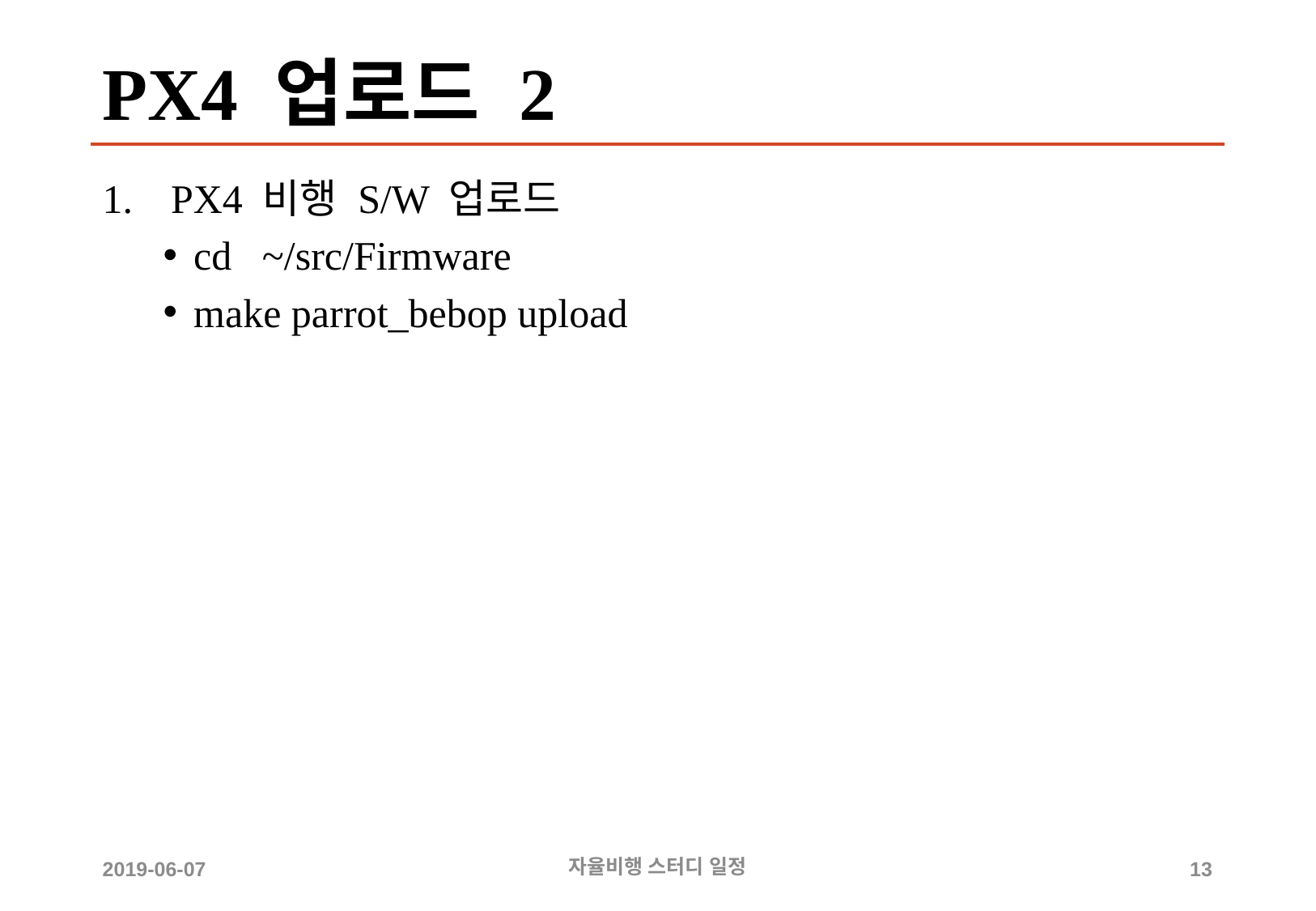

# PX4 업로드 2
PX4 비행 S/W 업로드
cd   ~/src/Firmware
make parrot_bebop upload
2019-06-07
자율비행 스터디 일정
13